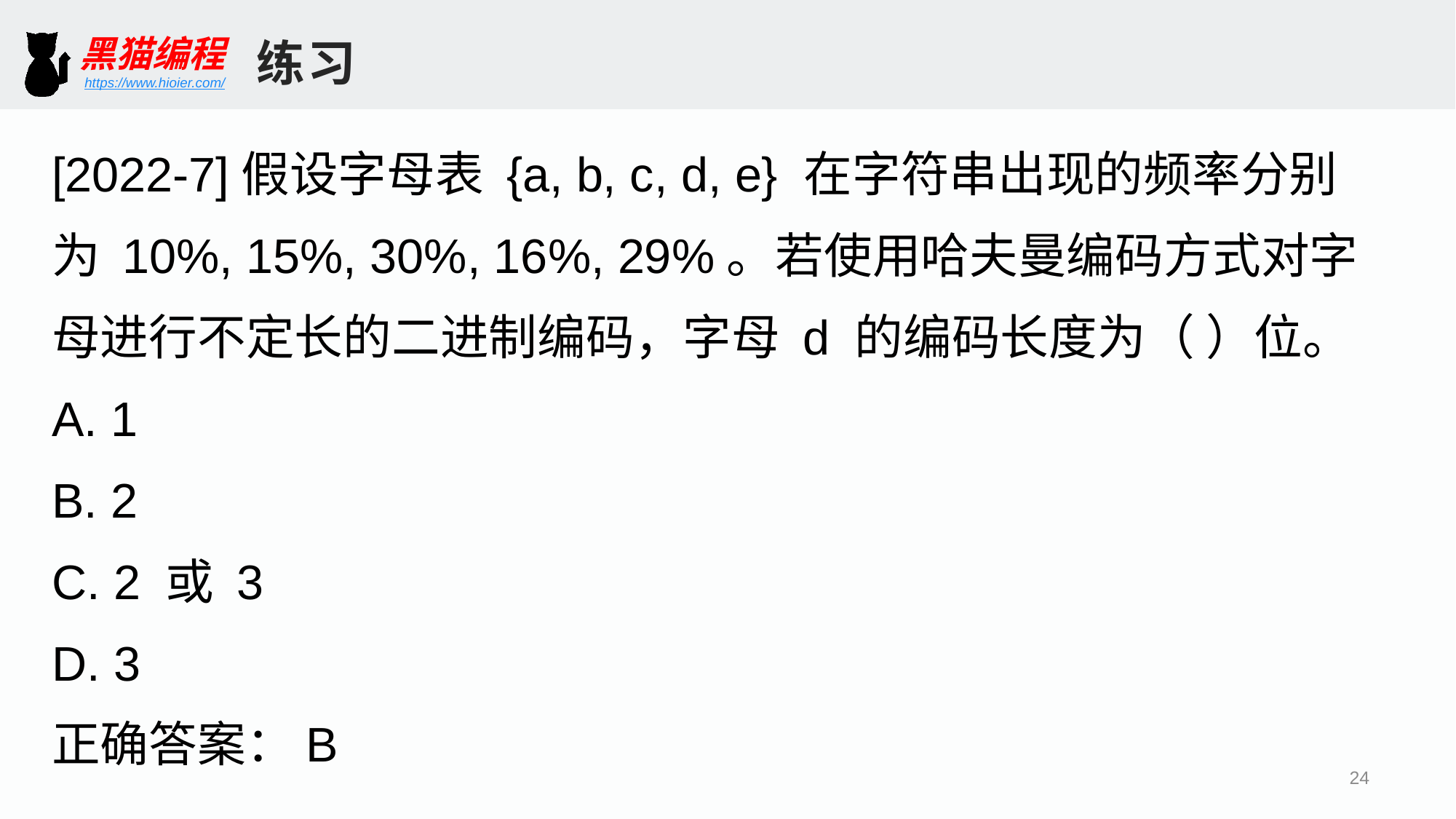

练习
[2022-7]假设字母表 {a, b, c, d, e} 在字符串出现的频率分别为 10%, 15%, 30%, 16%, 29%。若使用哈夫曼编码方式对字母进行不定长的二进制编码，字母 d 的编码长度为（ ）位。
A. 1
B. 2
C. 2 或 3
D. 3
正确答案：B
24